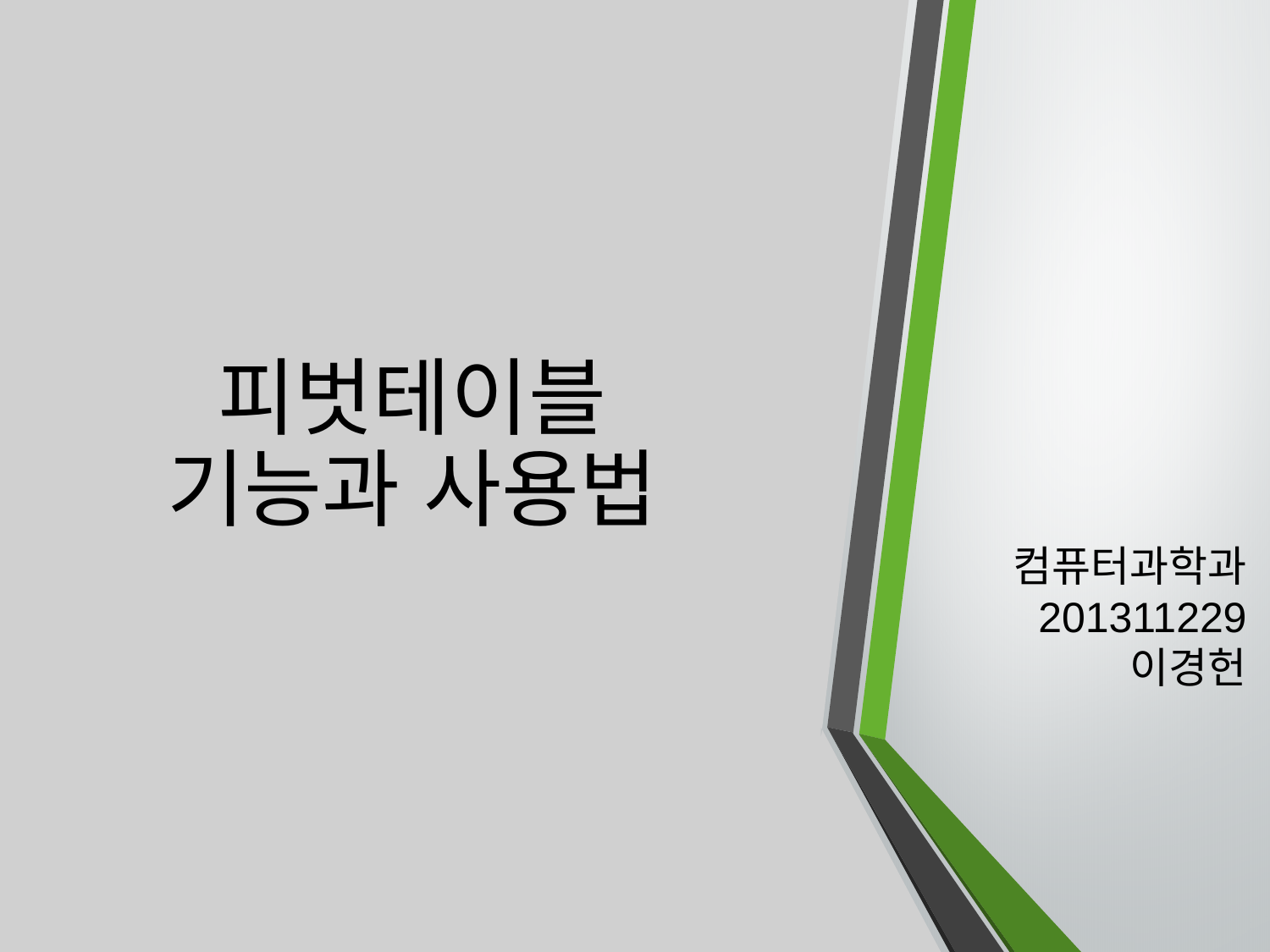

# 피벗테이블 기능과 사용법
컴퓨터과학과
201311229
이경헌